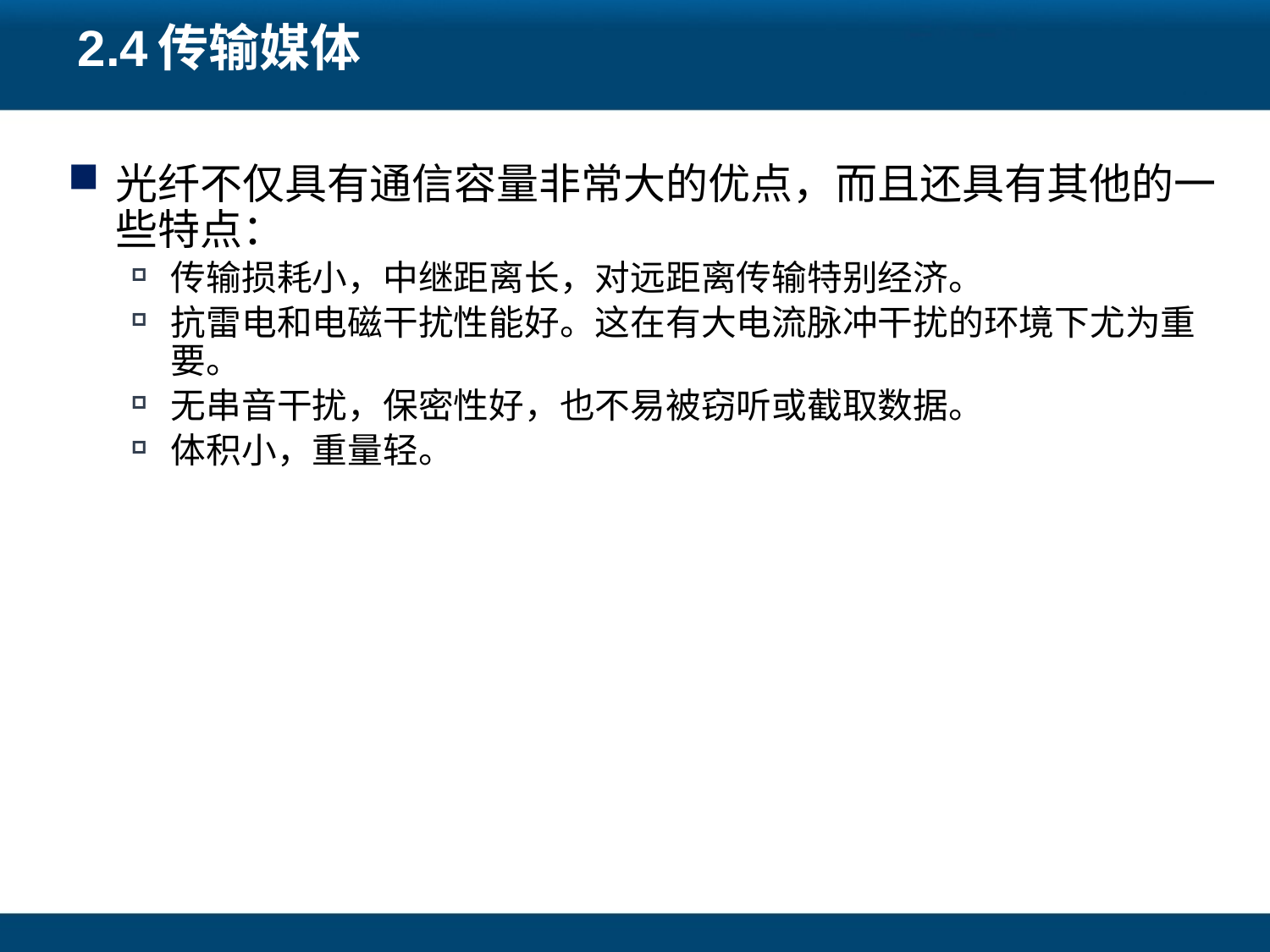

# 2.4传输媒体
光纤不仅具有通信容量非常大的优点，而且还具有其他的一些特点：
传输损耗小，中继距离长，对远距离传输特别经济。
抗雷电和电磁干扰性能好。这在有大电流脉冲干扰的环境下尤为重要。
无串音干扰，保密性好，也不易被窃听或截取数据。
体积小，重量轻。